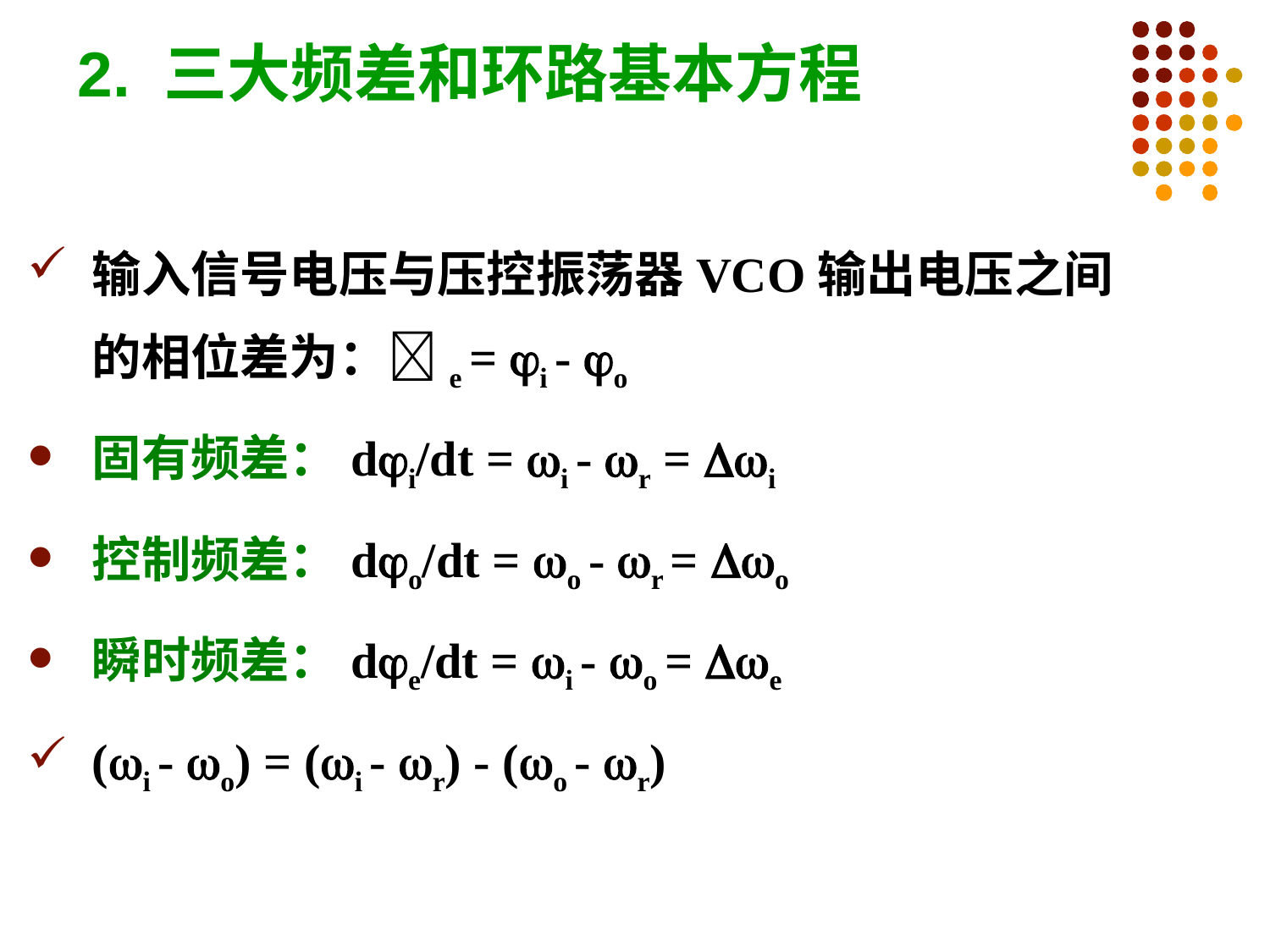

# 2. 三大频差和环路基本方程
输入信号电压与压控振荡器VCO输出电压之间的相位差为：ϕe = ϕi - ϕo
固有频差：dϕi/dt = ωi - ωr = Δωi
控制频差：dϕo/dt = ωo - ωr = Δωo
瞬时频差：dϕe/dt = ωi - ωo = Δωe
(ωi - ωo) = (ωi - ωr) - (ωo - ωr)